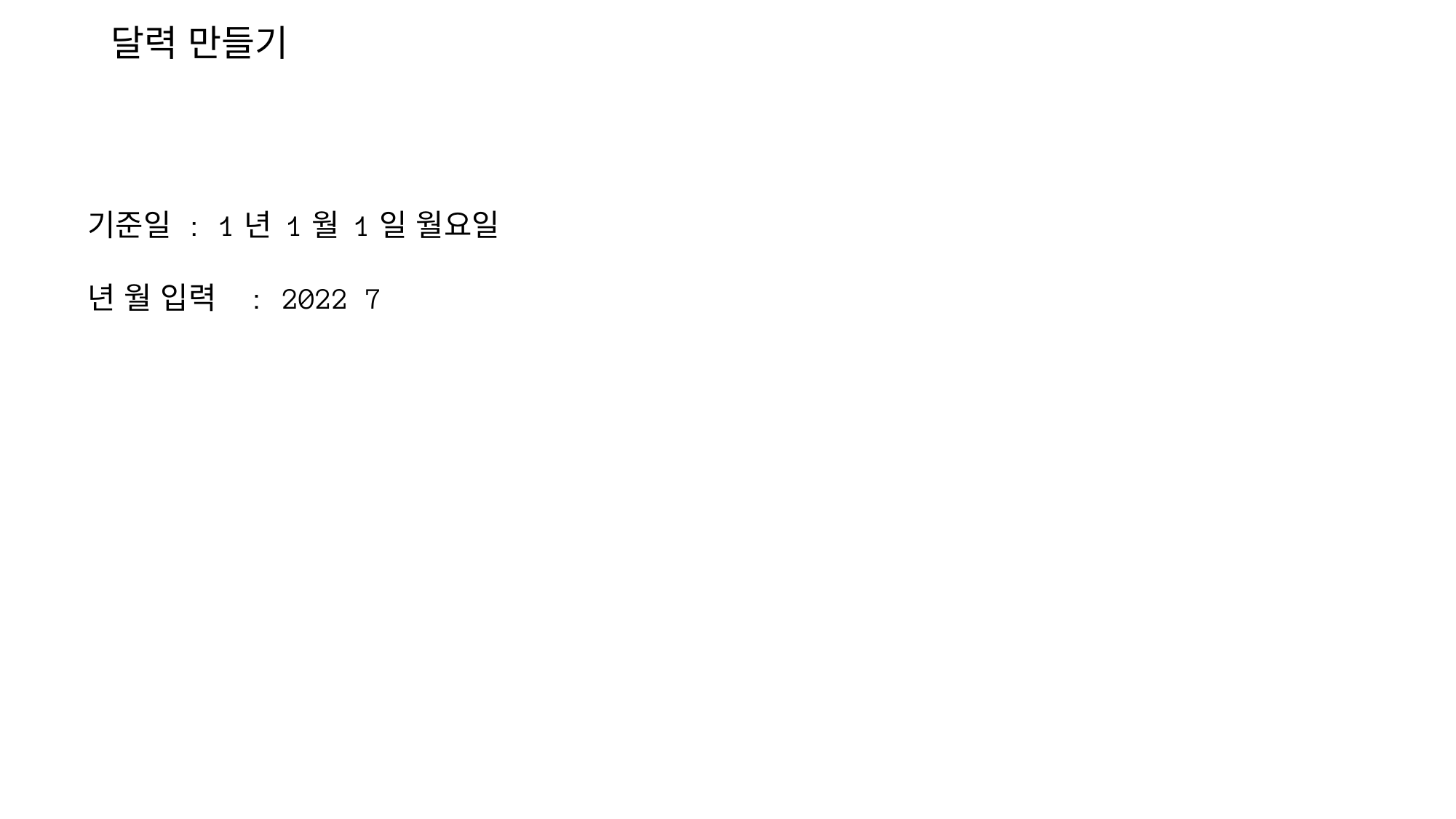

달력 만들기
기준일 : 1년 1월 1일 월요일

년 월 입력   : 2022 7